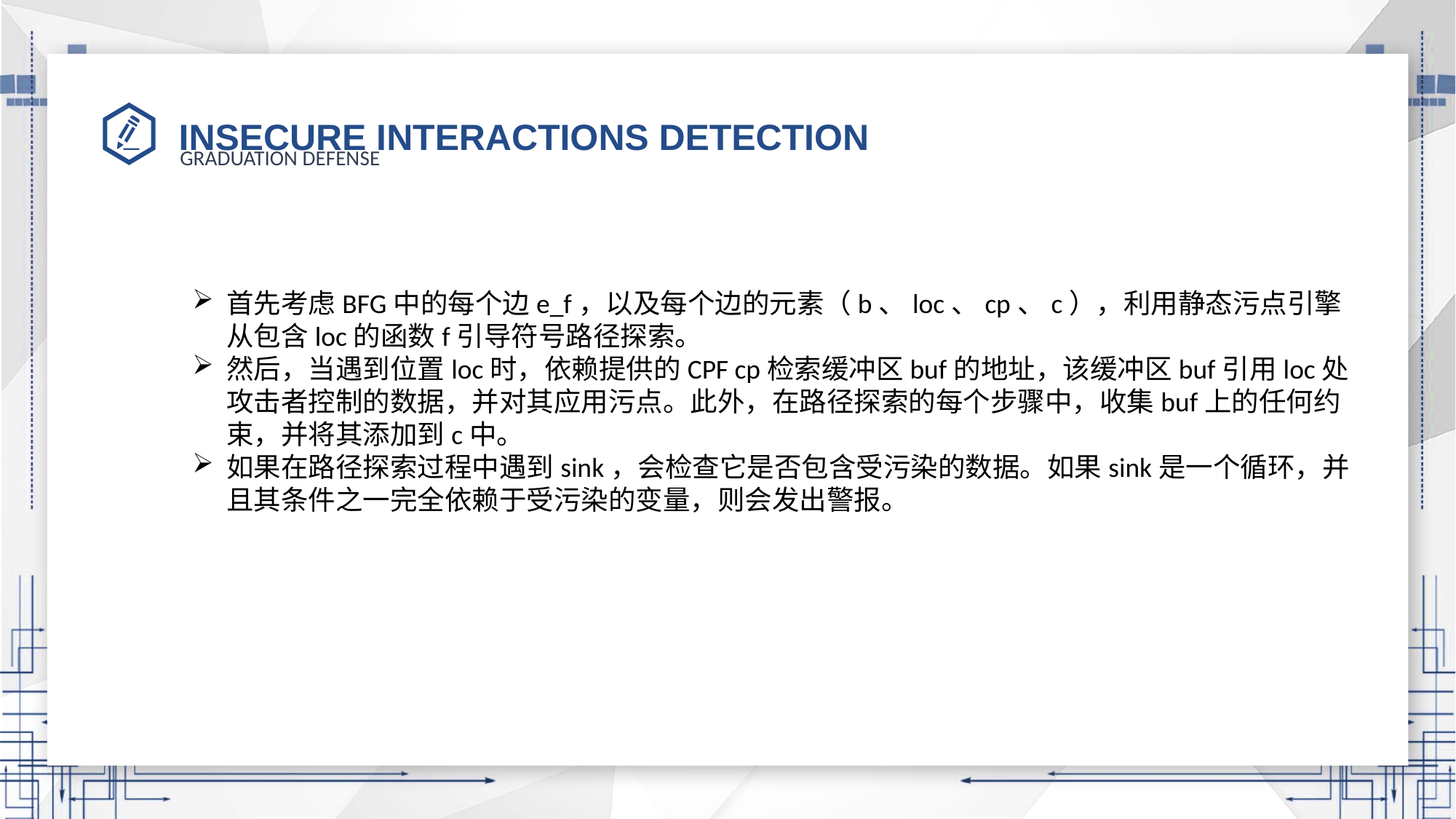

# INSECURE INTERACTIONS DETECTION
首先考虑BFG中的每个边e_f，以及每个边的元素（b、loc、cp、c），利用静态污点引擎从包含loc的函数f引导符号路径探索。
然后，当遇到位置loc时，依赖提供的CPF cp检索缓冲区buf的地址，该缓冲区buf引用loc处攻击者控制的数据，并对其应用污点。此外，在路径探索的每个步骤中，收集buf上的任何约束，并将其添加到c中。
如果在路径探索过程中遇到sink，会检查它是否包含受污染的数据。如果sink是一个循环，并且其条件之一完全依赖于受污染的变量，则会发出警报。